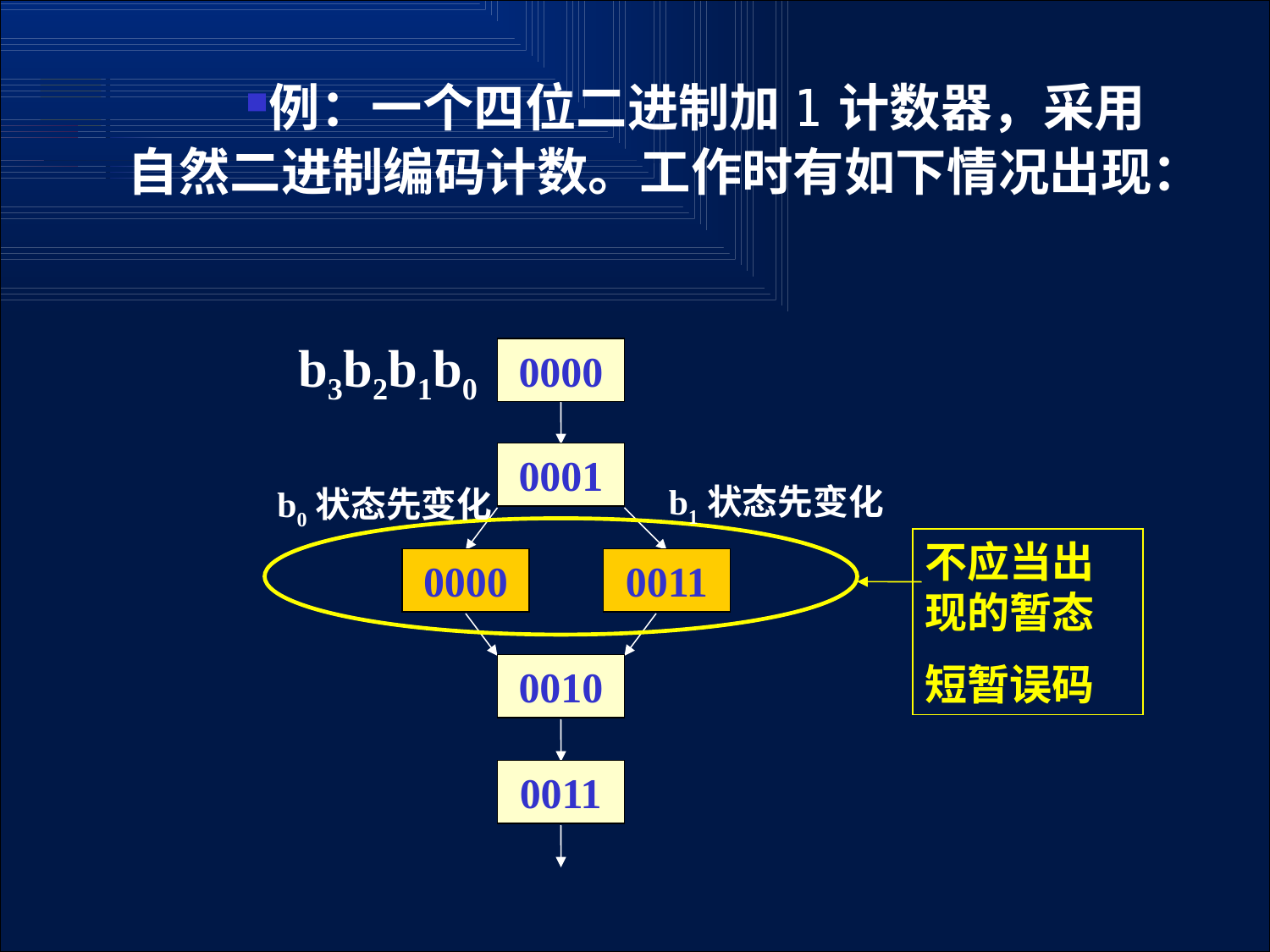

例：一个四位二进制加1计数器，采用自然二进制编码计数。工作时有如下情况出现：
b3b2b1b0
0000

0001
b1状态先变化
b0状态先变化

0000

0011

不应当出现的暂态
短暂误码

0010

0011